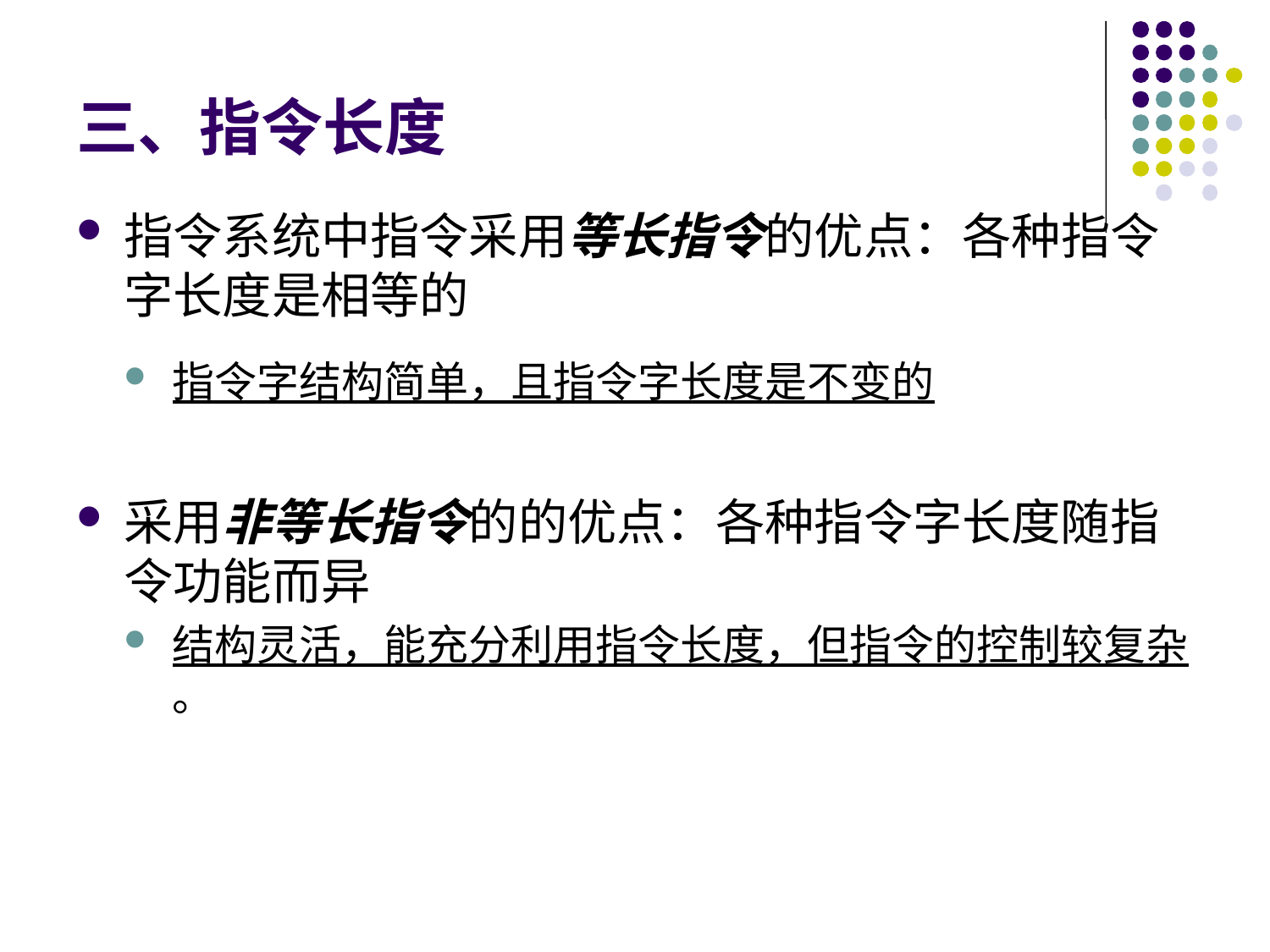

# 三、指令长度
指令系统中指令采用等长指令的优点：各种指令字长度是相等的
指令字结构简单，且指令字长度是不变的

采用非等长指令的的优点：各种指令字长度随指令功能而异
结构灵活，能充分利用指令长度，但指令的控制较复杂 。
24